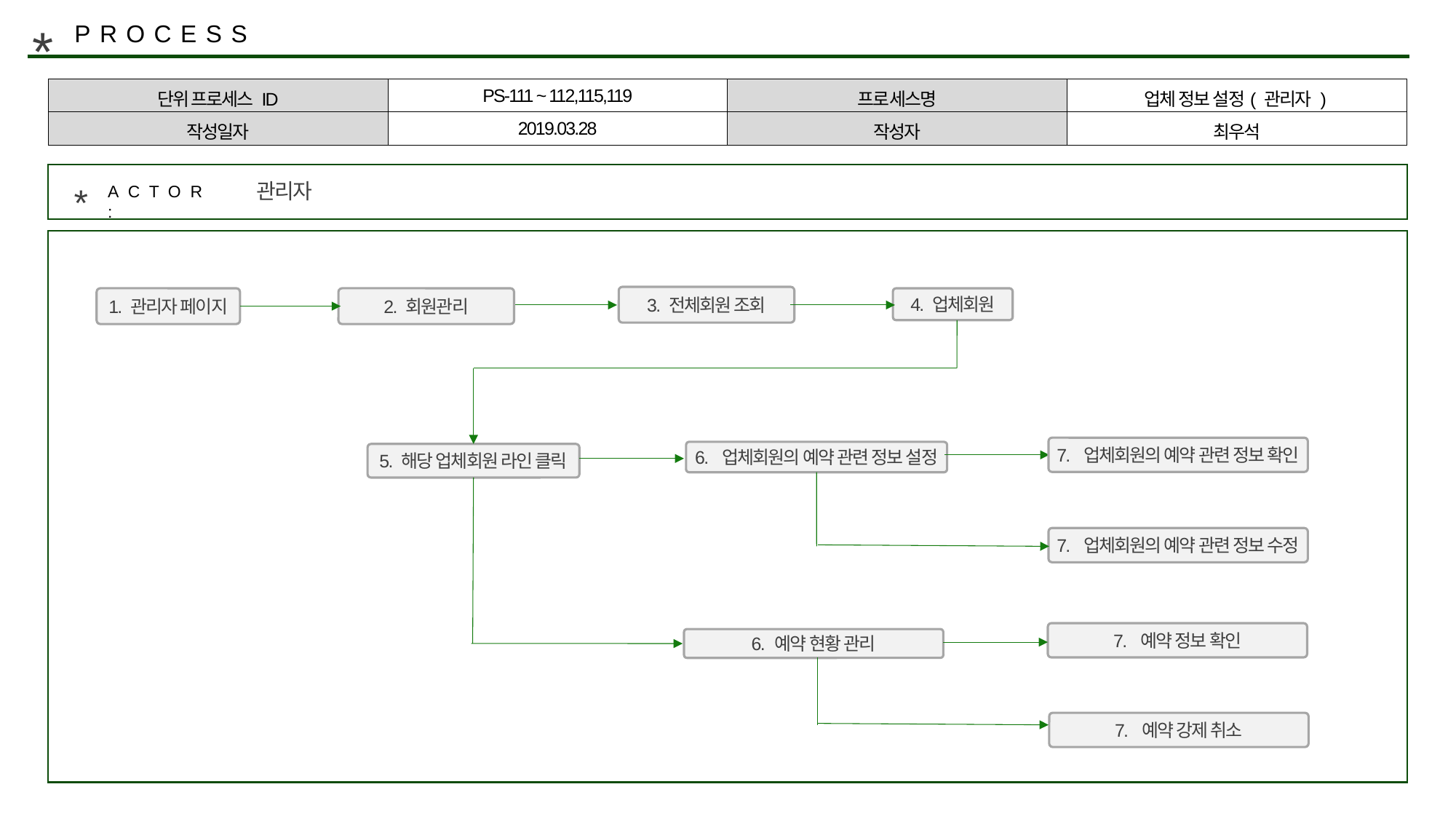

*
PROCESS
| 단위 프로세스 ID | PS-111 ~ 112,115,119 | 프로세스명 | 업체 정보 설정( 관리자 ) |
| --- | --- | --- | --- |
| 작성일자 | 2019.03.28 | 작성자 | 최우석 |

관리자
*
ACTOR :

3. 전체회원 조회
1. 관리자 페이지
2. 회원관리
4. 업체회원
7.  업체회원의 예약 관련 정보 확인
6.  업체회원의 예약 관련 정보 설정
5. 해당 업체회원 라인 클릭
7.  업체회원의 예약 관련 정보 수정
7.  예약 정보 확인
6. 예약 현황 관리
7.  예약 강제 취소